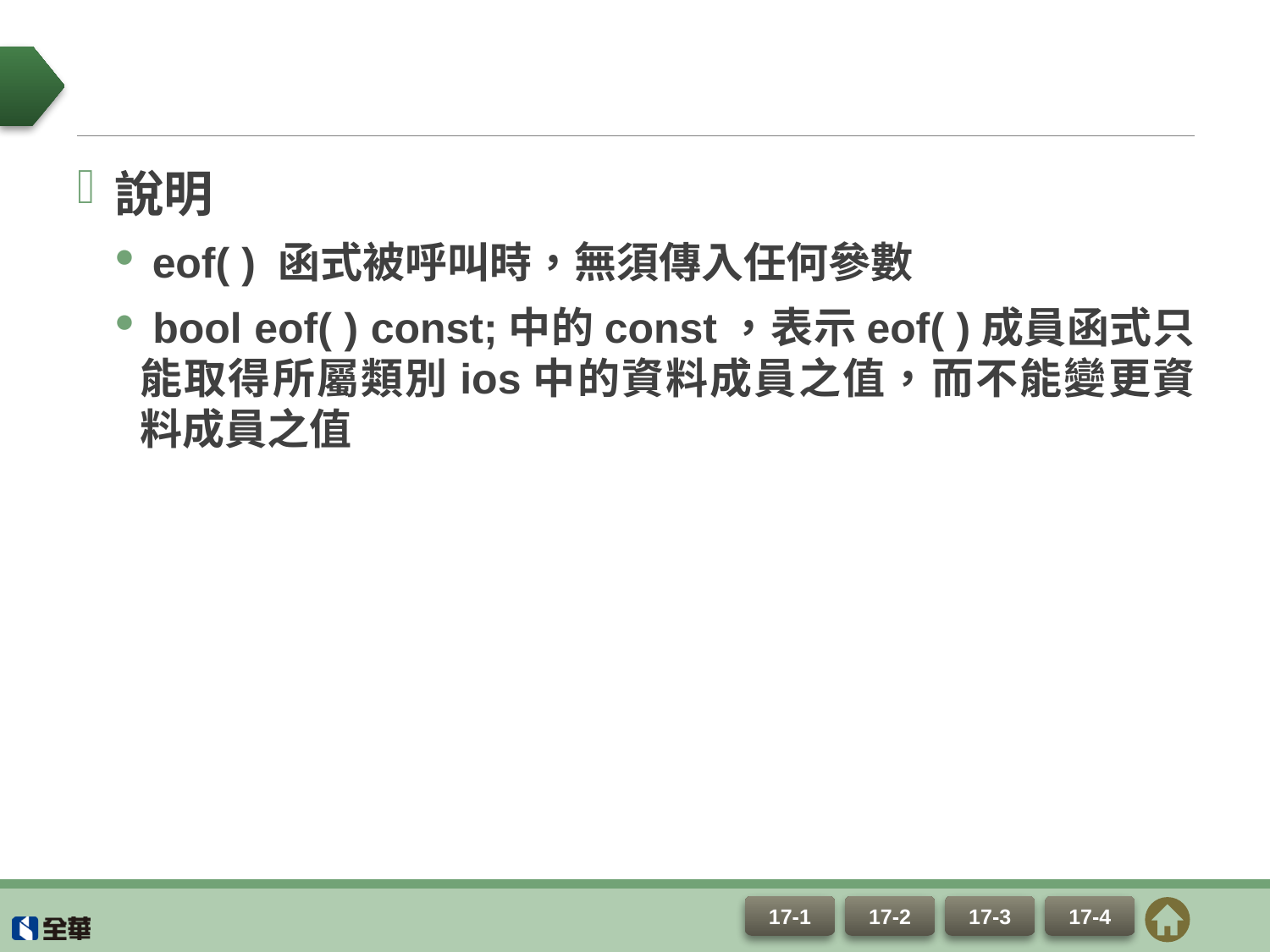

#
說明
 eof( ) 函式被呼叫時，無須傳入任何參數
 bool eof( ) const;中的const，表示eof( )成員函式只能取得所屬類別ios中的資料成員之值，而不能變更資料成員之值